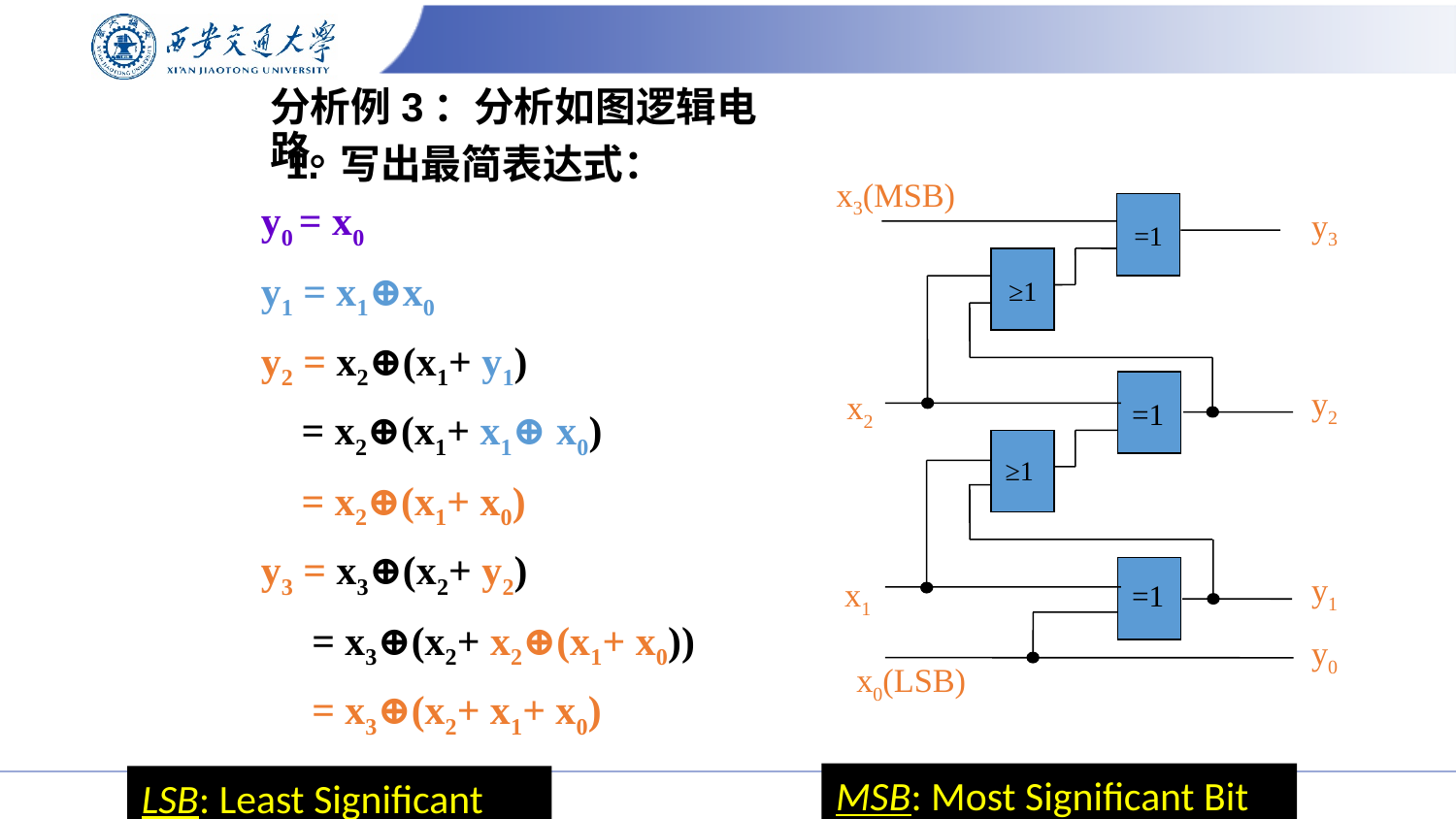

# 分析例3：分析如图逻辑电路。
1. 写出最简表达式：
x3(MSB)

y3
=1

≥1

y2
x2
=1

≥1

y1
x1
=1

y0
x0(LSB)

y0 = x0
y1 = x1⊕x0
y2 = x2⊕(x1+ y1)
    = x2⊕(x1+ x1⊕ x0)
    = x2⊕(x1+ x0)
y3 = x3⊕(x2+ y2)
     = x3⊕(x2+ x2⊕(x1+ x0))
     = x3⊕(x2+ x1+ x0)
MSB: Most Significant Bit
LSB: Least Significant Bit